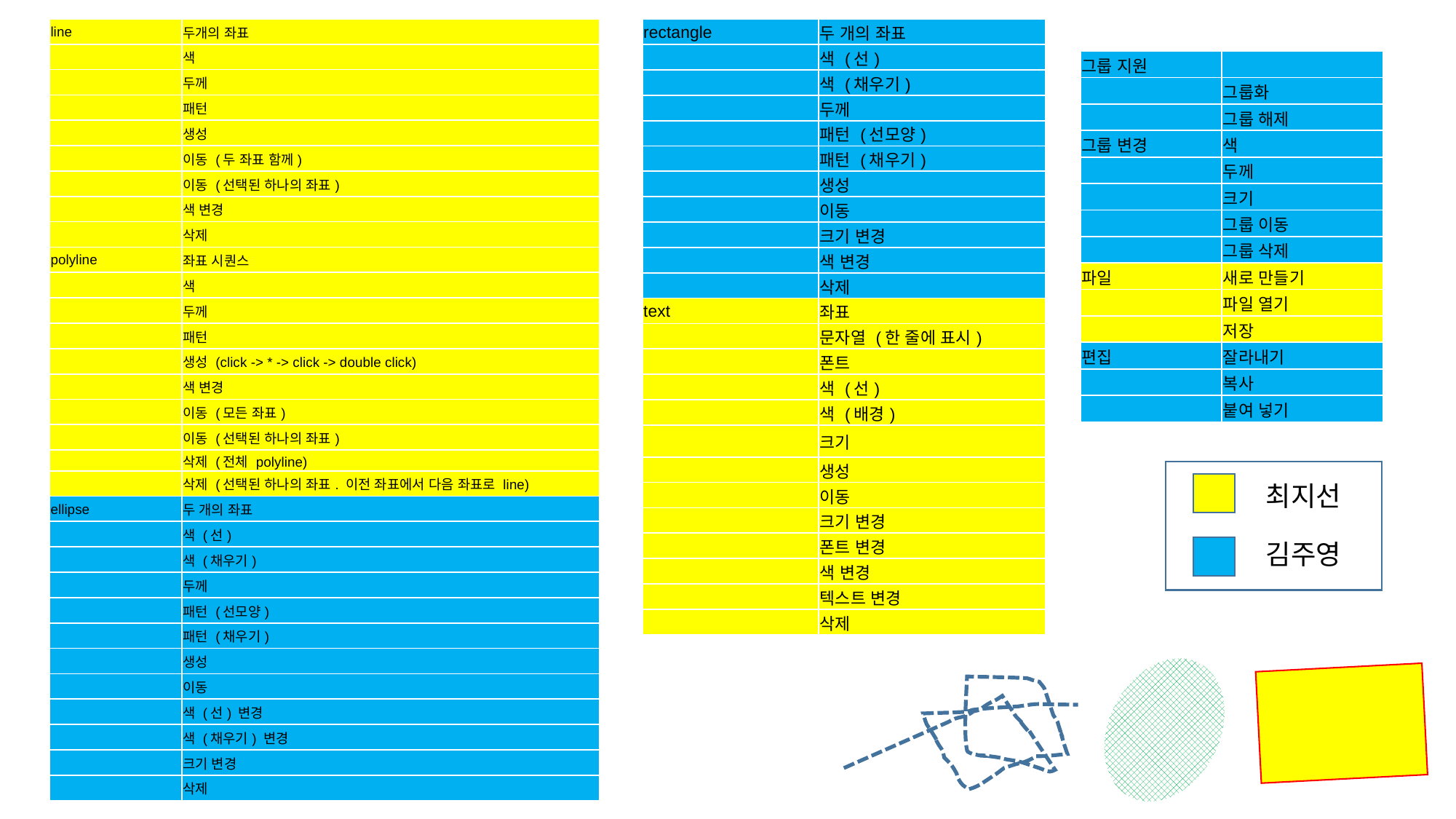

| line | 두개의 좌표 |
| --- | --- |
|  | 색 |
|  | 두께 |
|  | 패턴 |
|  | 생성 |
|  | 이동 (두 좌표 함께) |
|  | 이동 (선택된 하나의 좌표) |
|  | 색 변경 |
|  | 삭제 |
| polyline | 좌표 시퀀스 |
|  | 색 |
|  | 두께 |
|  | 패턴 |
|  | 생성 (click -> \* -> click -> double click) |
|  | 색 변경 |
|  | 이동 (모든 좌표) |
|  | 이동 (선택된 하나의 좌표) |
|  | 삭제 (전체 polyline) |
|  | 삭제 (선택된 하나의 좌표. 이전 좌표에서 다음 좌표로 line) |
| ellipse | 두 개의 좌표 |
|  | 색 (선) |
|  | 색 (채우기) |
|  | 두께 |
|  | 패턴 (선모양) |
|  | 패턴 (채우기) |
|  | 생성 |
|  | 이동 |
|  | 색 (선) 변경 |
|  | 색 (채우기) 변경 |
|  | 크기 변경 |
|  | 삭제 |
| rectangle | 두 개의 좌표 |
| --- | --- |
|  | 색 (선) |
|  | 색 (채우기) |
|  | 두께 |
|  | 패턴 (선모양) |
|  | 패턴 (채우기) |
|  | 생성 |
|  | 이동 |
|  | 크기 변경 |
|  | 색 변경 |
|  | 삭제 |
| text | 좌표 |
|  | 문자열 (한 줄에 표시) |
|  | 폰트 |
|  | 색 (선) |
|  | 색 (배경) |
|  | 크기 |
|  | 생성 |
|  | 이동 |
|  | 크기 변경 |
|  | 폰트 변경 |
|  | 색 변경 |
|  | 텍스트 변경 |
|  | 삭제 |
| 그룹 지원 |  |
| --- | --- |
|  | 그룹화 |
|  | 그룹 해제 |
| 그룹 변경 | 색 |
|  | 두께 |
|  | 크기 |
|  | 그룹 이동 |
|  | 그룹 삭제 |
| 파일 | 새로 만들기 |
|  | 파일 열기 |
|  | 저장 |
| 편집 | 잘라내기 |
|  | 복사 |
|  | 붙여 넣기 |

최지선
김주영